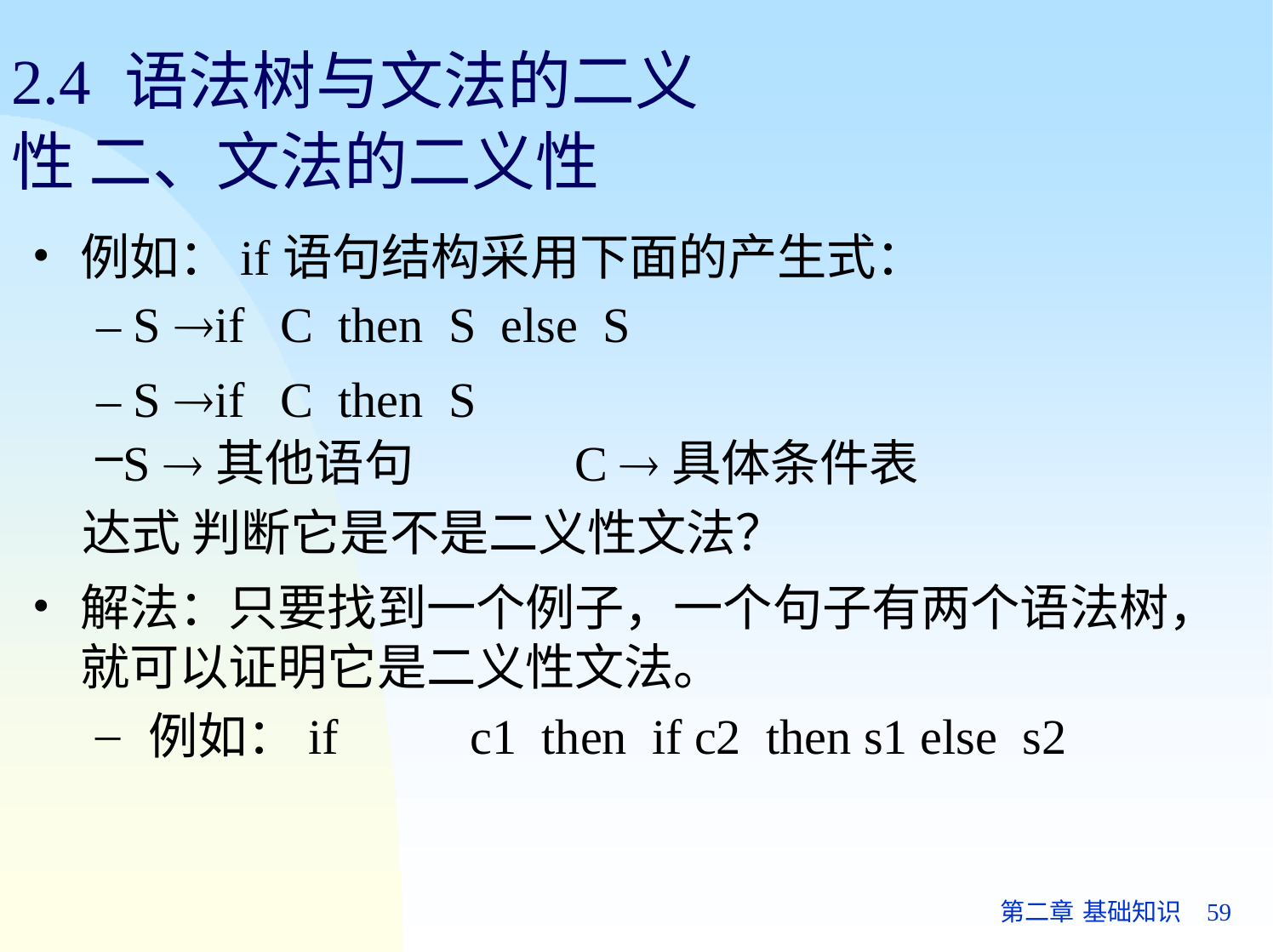

# 2.4	语法树与文法的二义性 二、文法的二义性
例如：if语句结构采用下面的产生式：

S →其他语句	C →具体条件表达式 判断它是不是二义性文法？
解法：只要找到一个例子，一个句子有两个语法树， 就可以证明它是二义性文法。
例如：if	c1	then	if c2	then s1 else	s2
| – S →if | C | then | S | else | S |
| --- | --- | --- | --- | --- | --- |
| – S →if | C | then | S |  |  |
第二章 基础知识	59